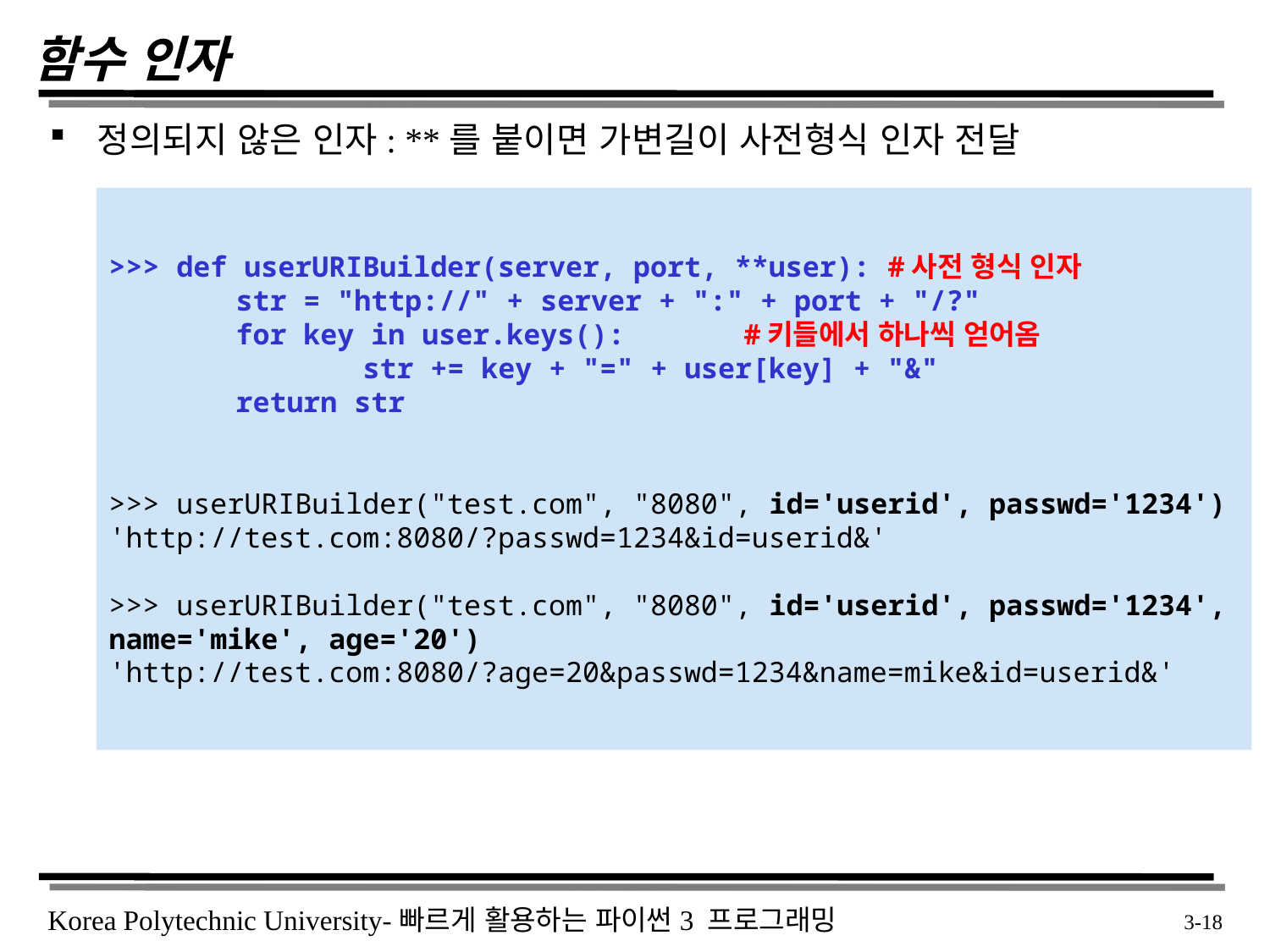

# 함수 인자
정의되지 않은 인자: **를 붙이면 가변길이 사전형식 인자 전달

>>> def userURIBuilder(server, port, **user): #사전 형식 인자
	str = "http://" + server + ":" + port + "/?"
	for key in user.keys():	#키들에서 하나씩 얻어옴
		str += key + "=" + user[key] + "&"
	return str

>>> userURIBuilder("test.com", "8080", id='userid', passwd='1234')
'http://test.com:8080/?passwd=1234&id=userid&'

>>> userURIBuilder("test.com", "8080", id='userid', passwd='1234', name='mike', age='20')
'http://test.com:8080/?age=20&passwd=1234&name=mike&id=userid&'
 3-18